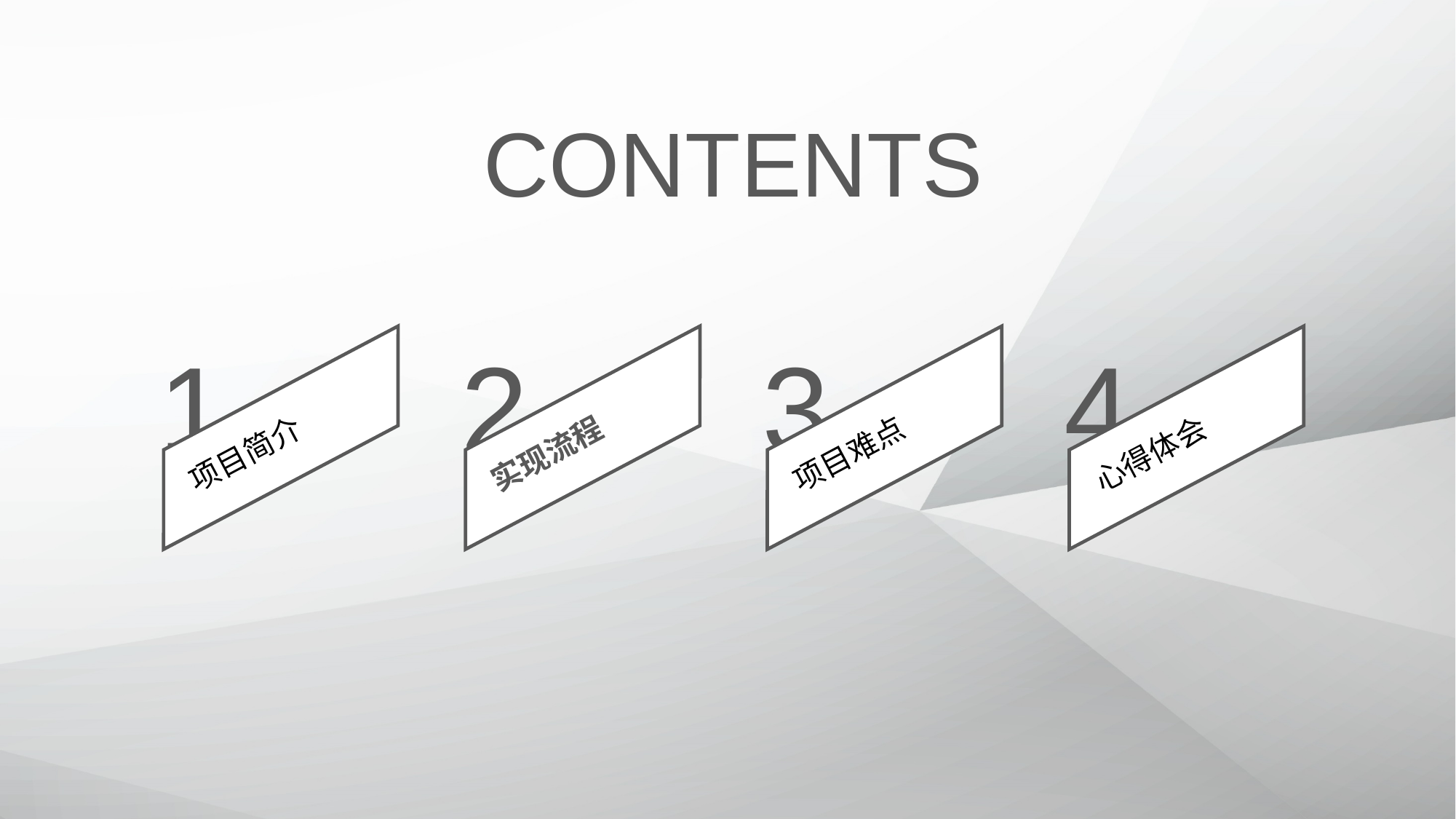

CONTENTS
1

项目简介
2

实现流程
3

项目难点
4

心得体会